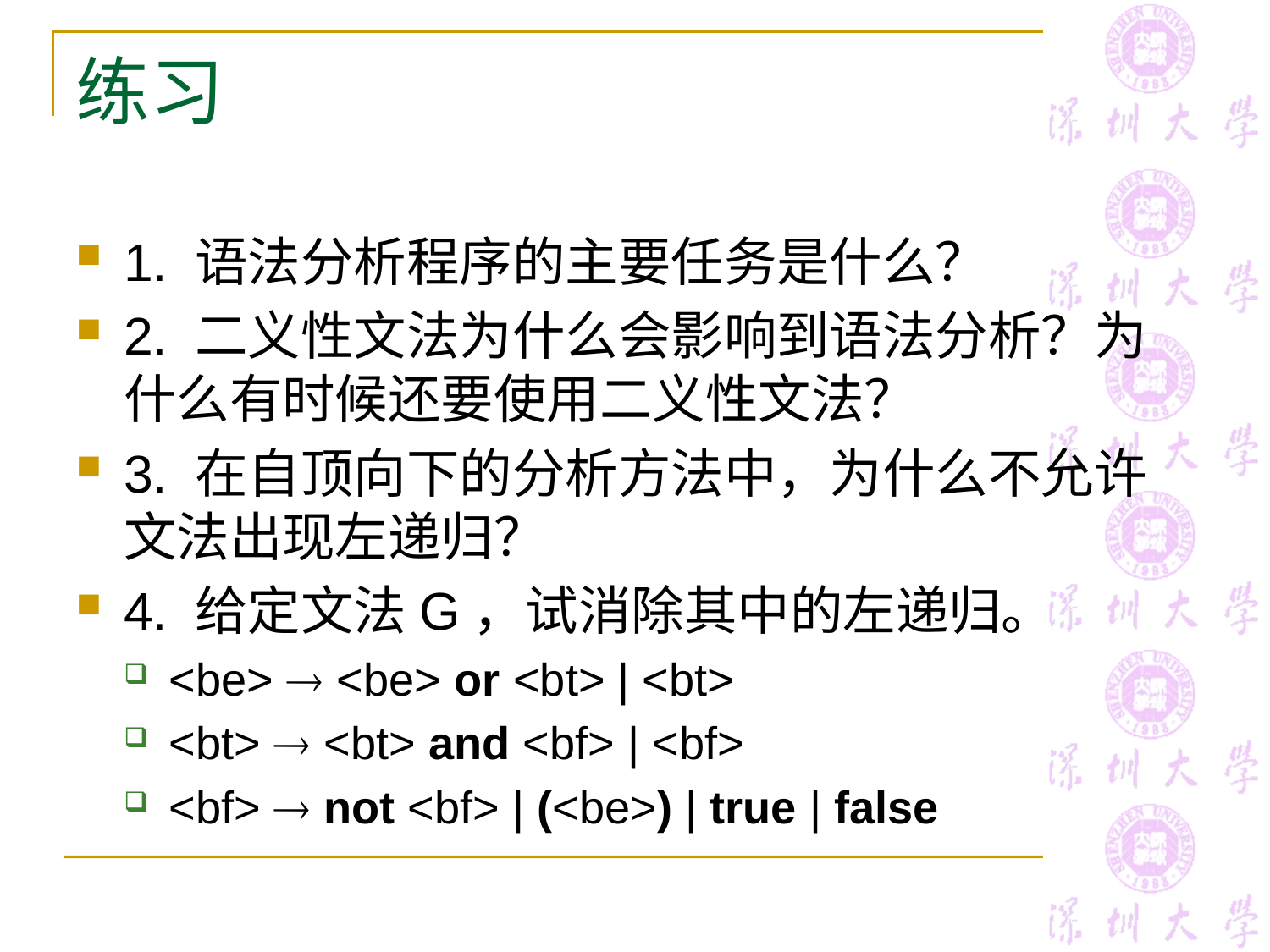

# 练习
1. 语法分析程序的主要任务是什么？
2. 二义性文法为什么会影响到语法分析？为什么有时候还要使用二义性文法？
3. 在自顶向下的分析方法中，为什么不允许文法出现左递归？
4. 给定文法G，试消除其中的左递归。
<be> → <be> or <bt> | <bt>
<bt> → <bt> and <bf> | <bf>
<bf> → not <bf> | (<be>) | true | false